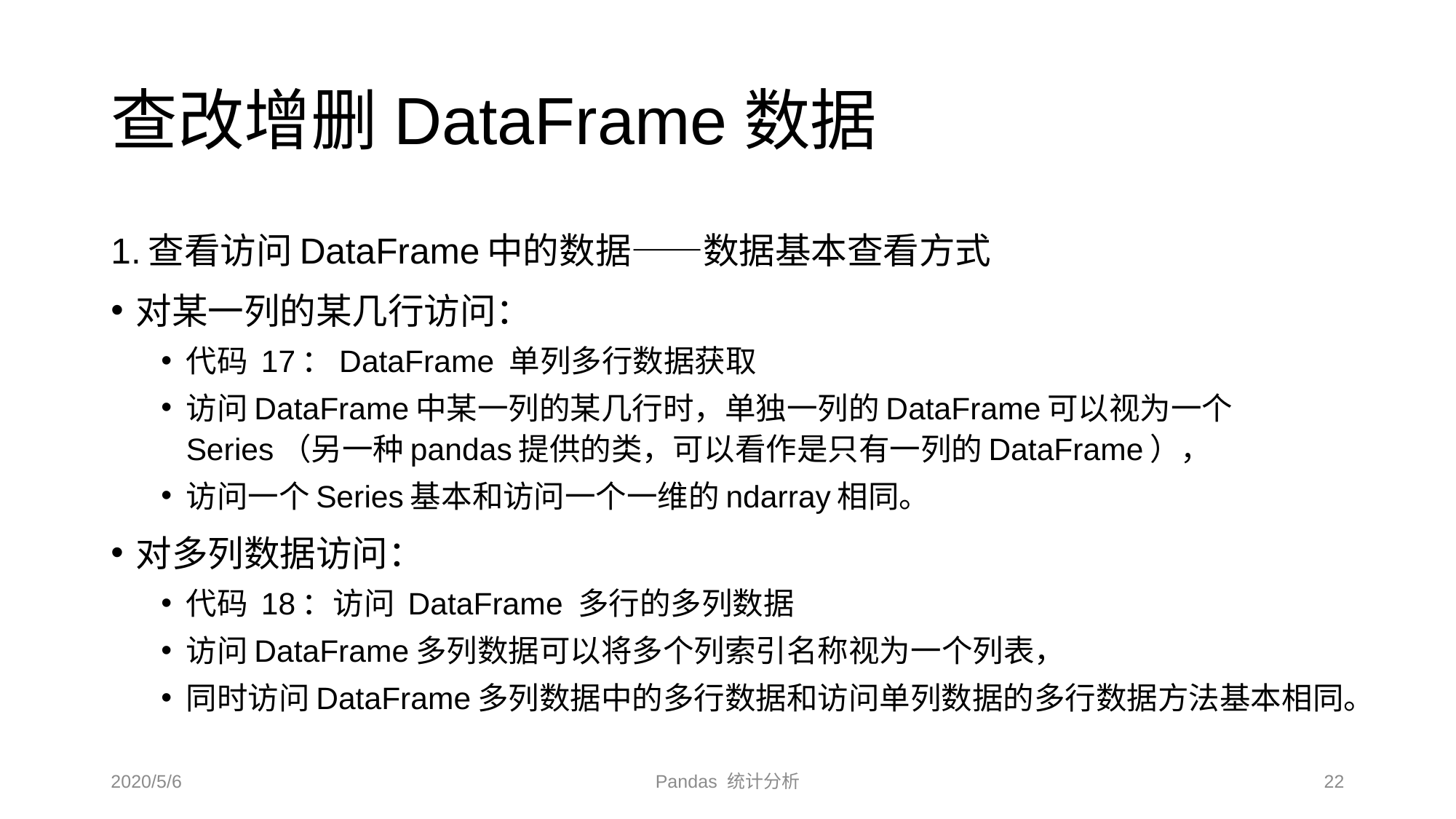

# 查改增删DataFrame数据
1.查看访问DataFrame中的数据——数据基本查看方式
对某一列的某几行访问：
代码 17：DataFrame 单列多行数据获取
访问DataFrame中某一列的某几行时，单独一列的DataFrame可以视为一个Series（另一种pandas提供的类，可以看作是只有一列的DataFrame），
访问一个Series基本和访问一个一维的ndarray相同。
对多列数据访问：
代码 18：访问 DataFrame 多行的多列数据
访问DataFrame多列数据可以将多个列索引名称视为一个列表，
同时访问DataFrame多列数据中的多行数据和访问单列数据的多行数据方法基本相同。

2020/5/6
Pandas 统计分析
22